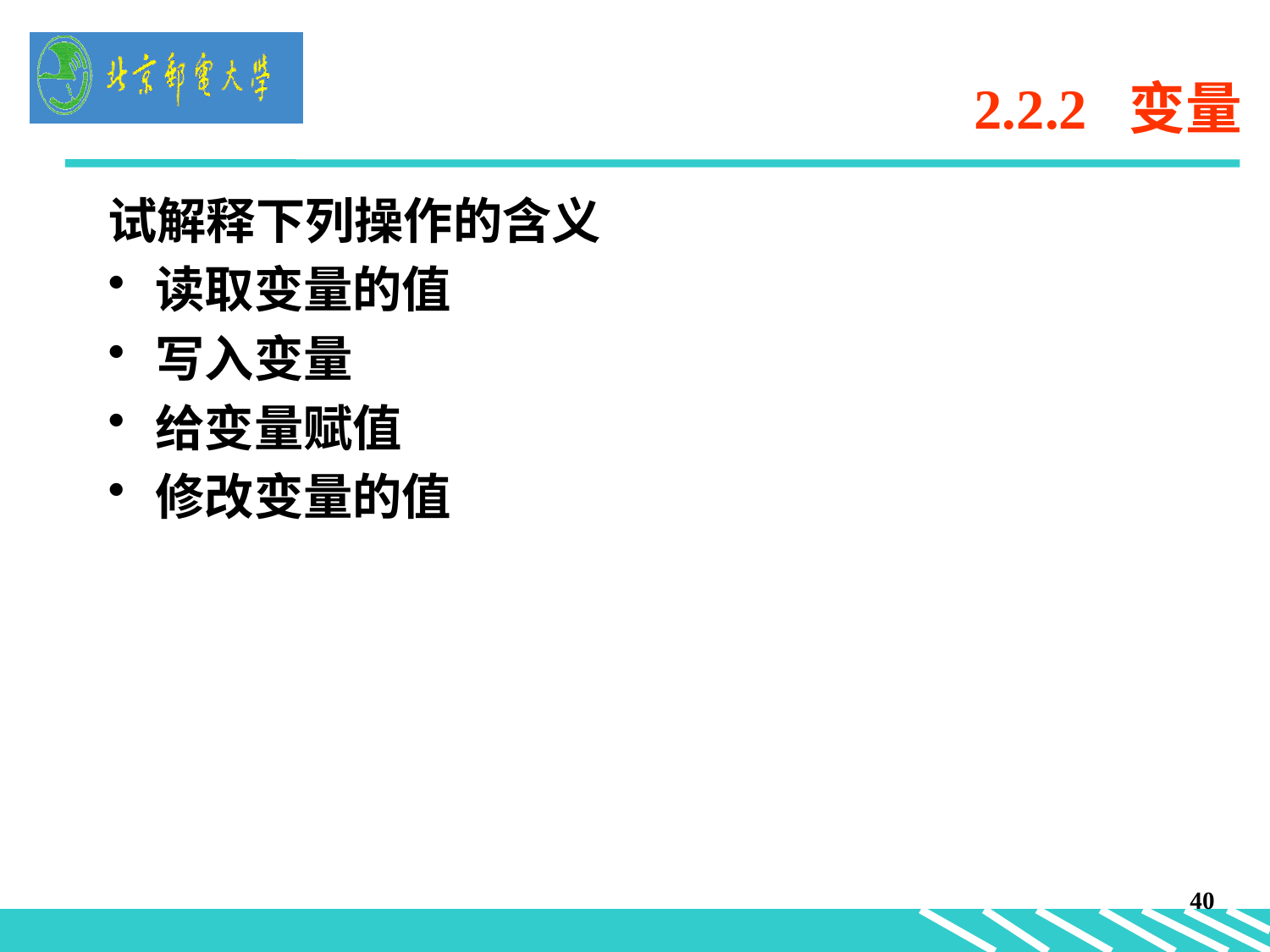

# 2.2.2  变量
试解释下列操作的含义
读取变量的值
写入变量
给变量赋值
修改变量的值
40